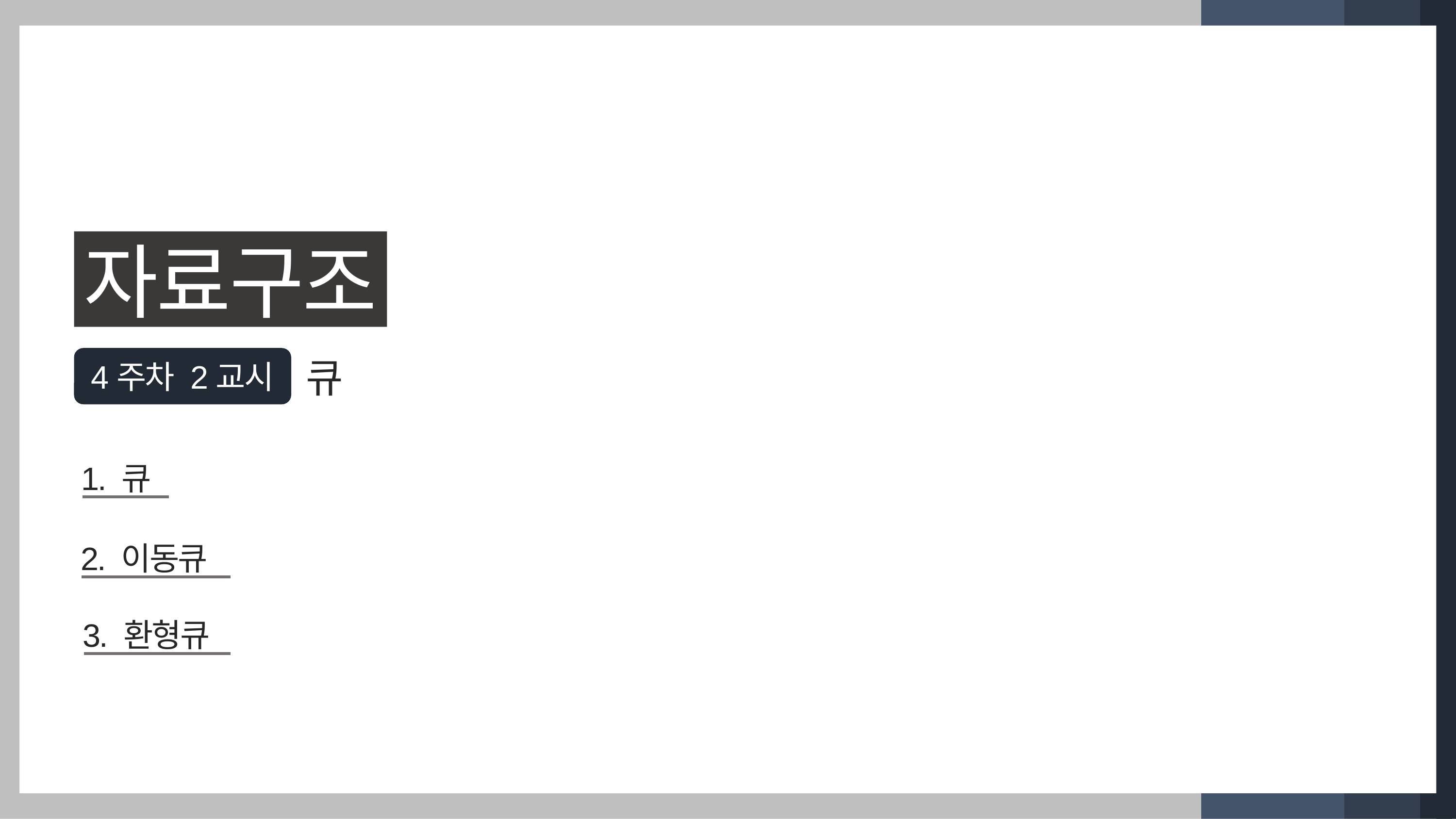

자료구조
4주차 2교시
큐

1. 큐
2. 이동큐
3. 환형큐